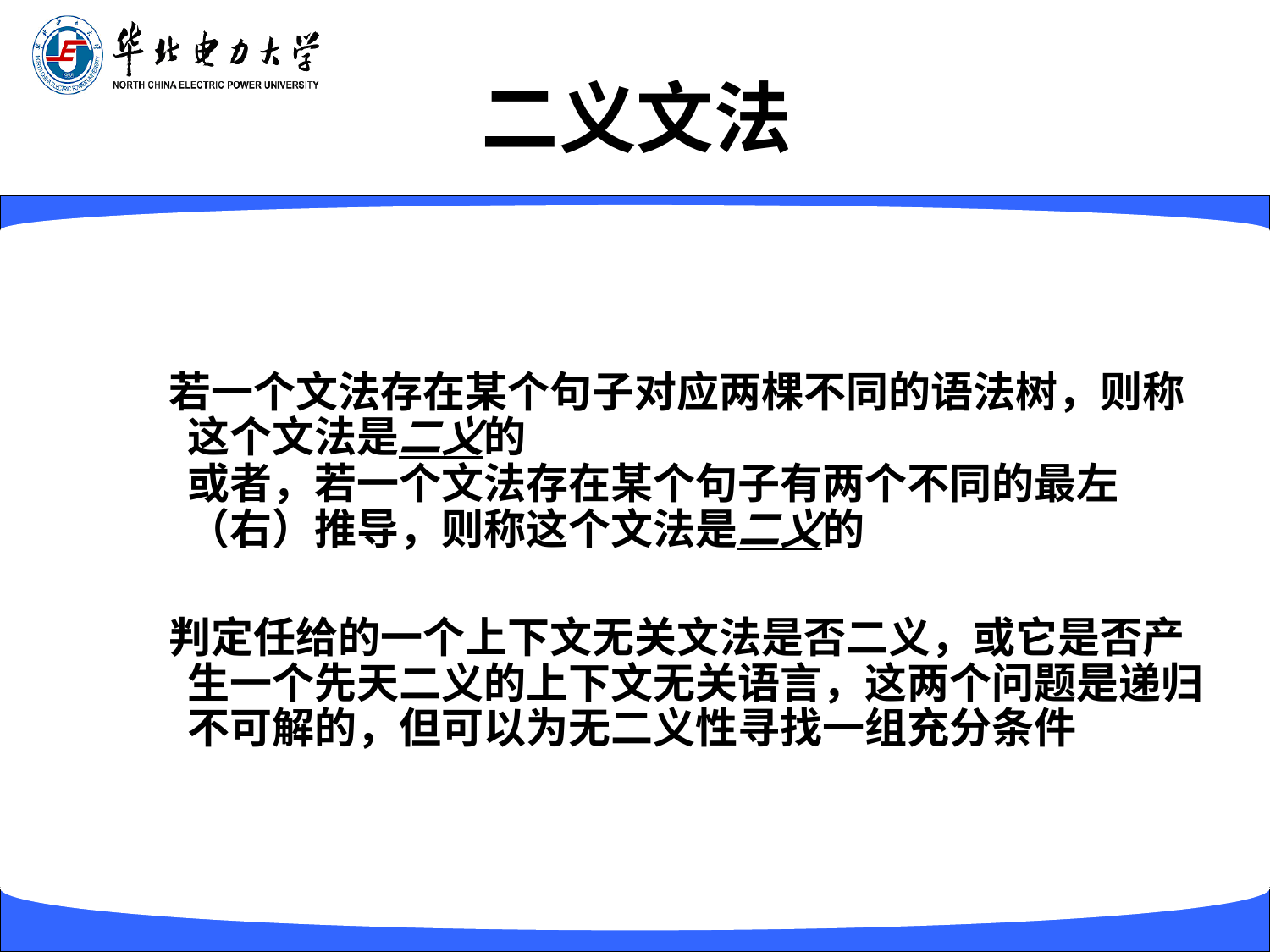

# 二义文法
  若一个文法存在某个句子对应两棵不同的语法树，则称这个文法是二义的
或者，若一个文法存在某个句子有两个不同的最左（右）推导，则称这个文法是二义的

  判定任给的一个上下文无关文法是否二义，或它是否产生一个先天二义的上下文无关语言，这两个问题是递归不可解的，但可以为无二义性寻找一组充分条件